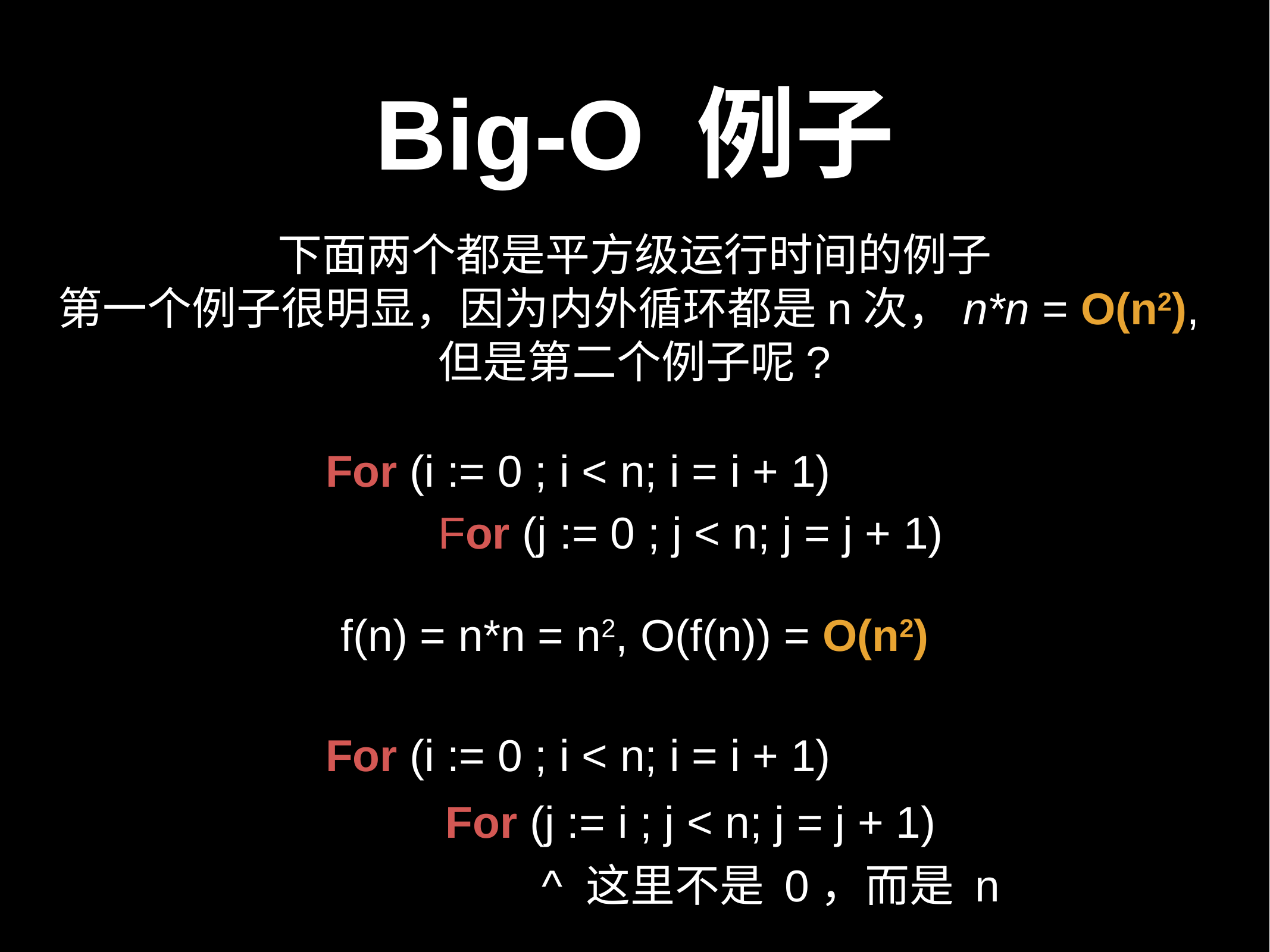

# Big-O 例子
下面两个都是平方级运行时间的例子
第一个例子很明显，因为内外循环都是n次，n*n = O(n2),
但是第二个例子呢?
For (i := 0 ; i < n; i = i + 1)

For (j := 0 ; j < n; j = j + 1)

f(n) = n*n = n2, O(f(n)) = O(n2)
For (i := 0 ; i < n; i = i + 1)

For (j := i ; j < n; j = j + 1)

^ 这里不是 0，而是 n